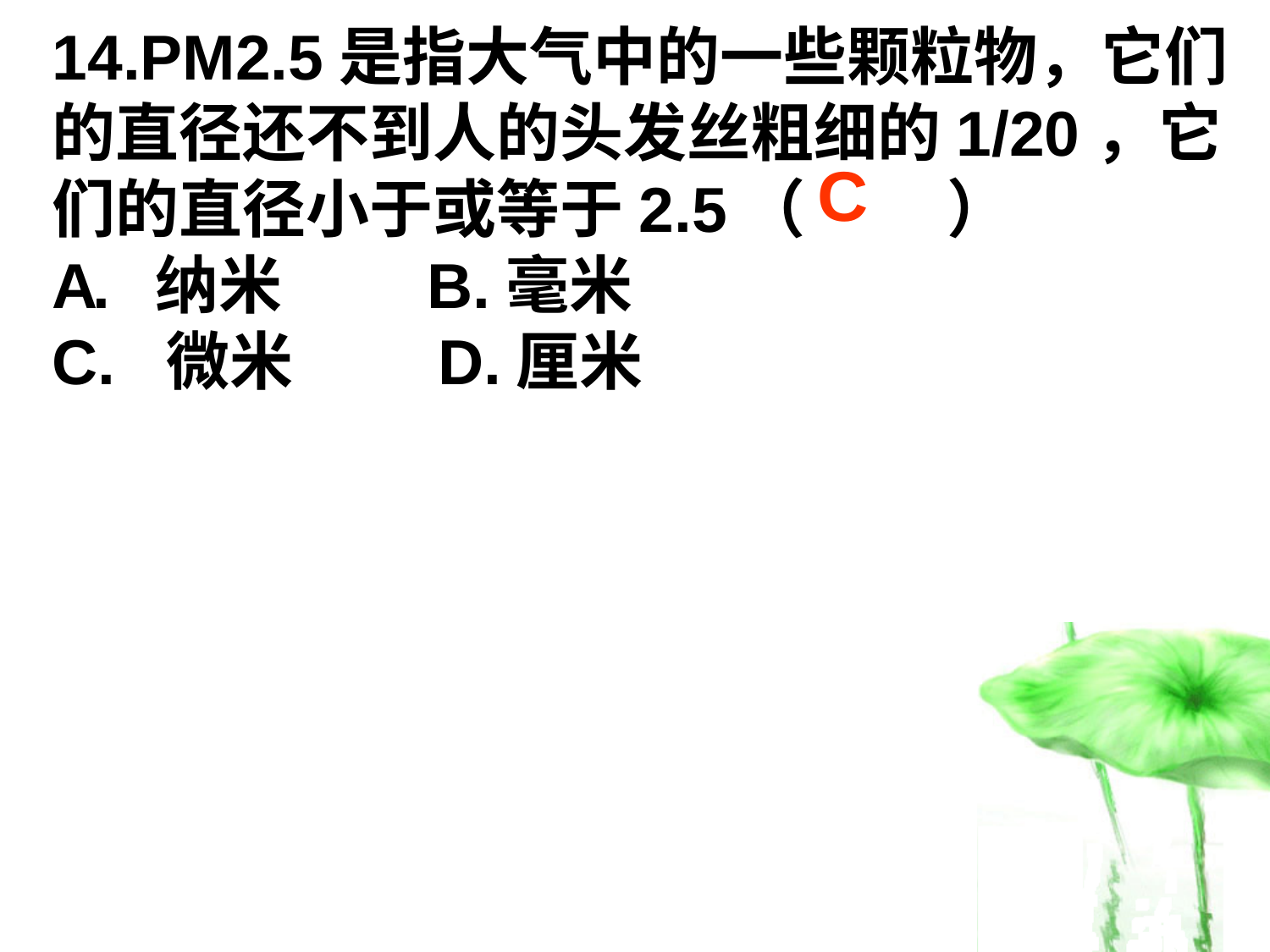

14.PM2.5是指大气中的一些颗粒物，它们的直径还不到人的头发丝粗细的1/20，它们的直径小于或等于2.5（ 　　）
纳米         B.毫米
C.  微米         D.厘米
C